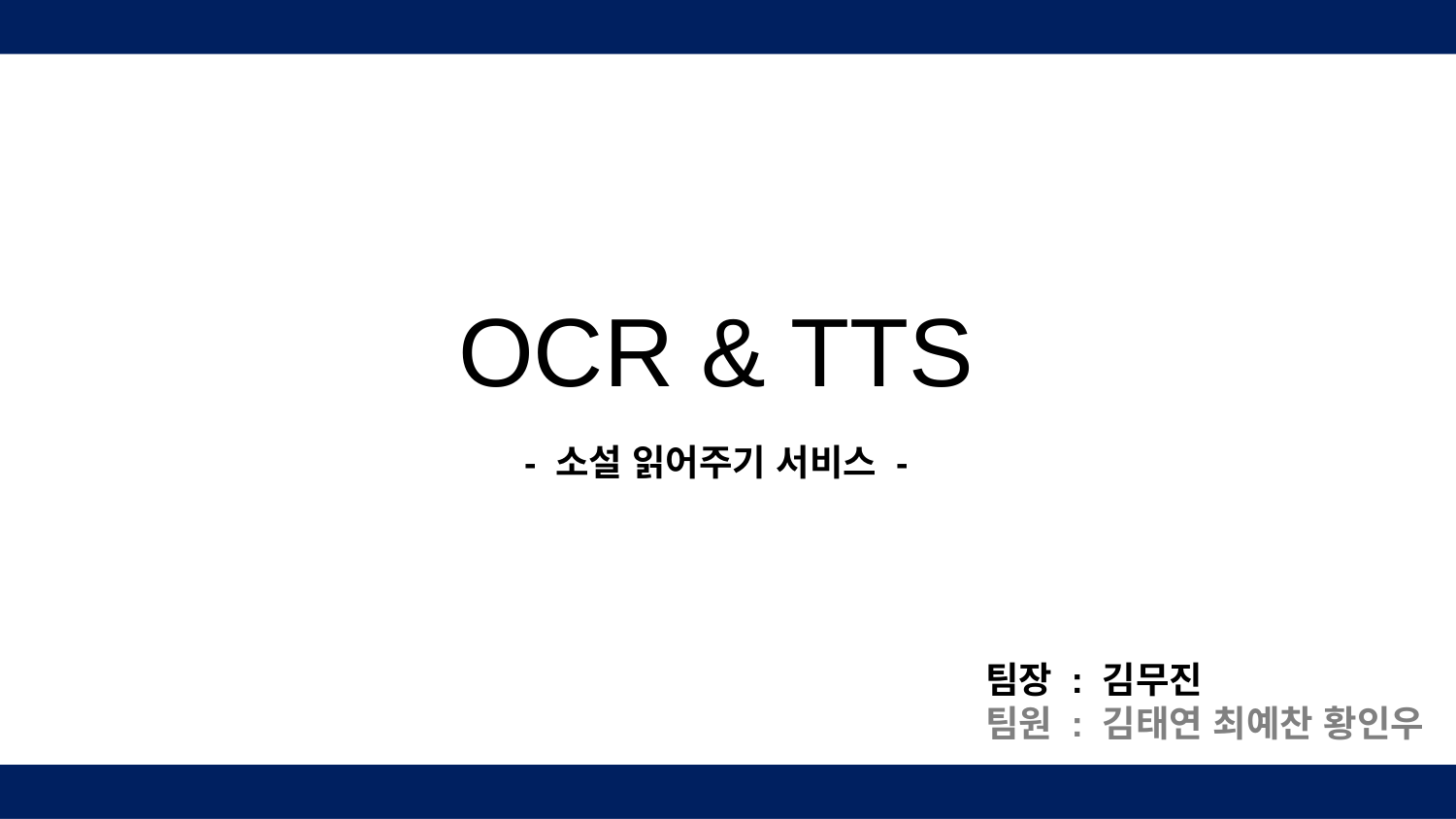

OCR & TTS
- 소설 읽어주기 서비스 -
팀장 : 김무진
팀원 : 김태연 최예찬 황인우